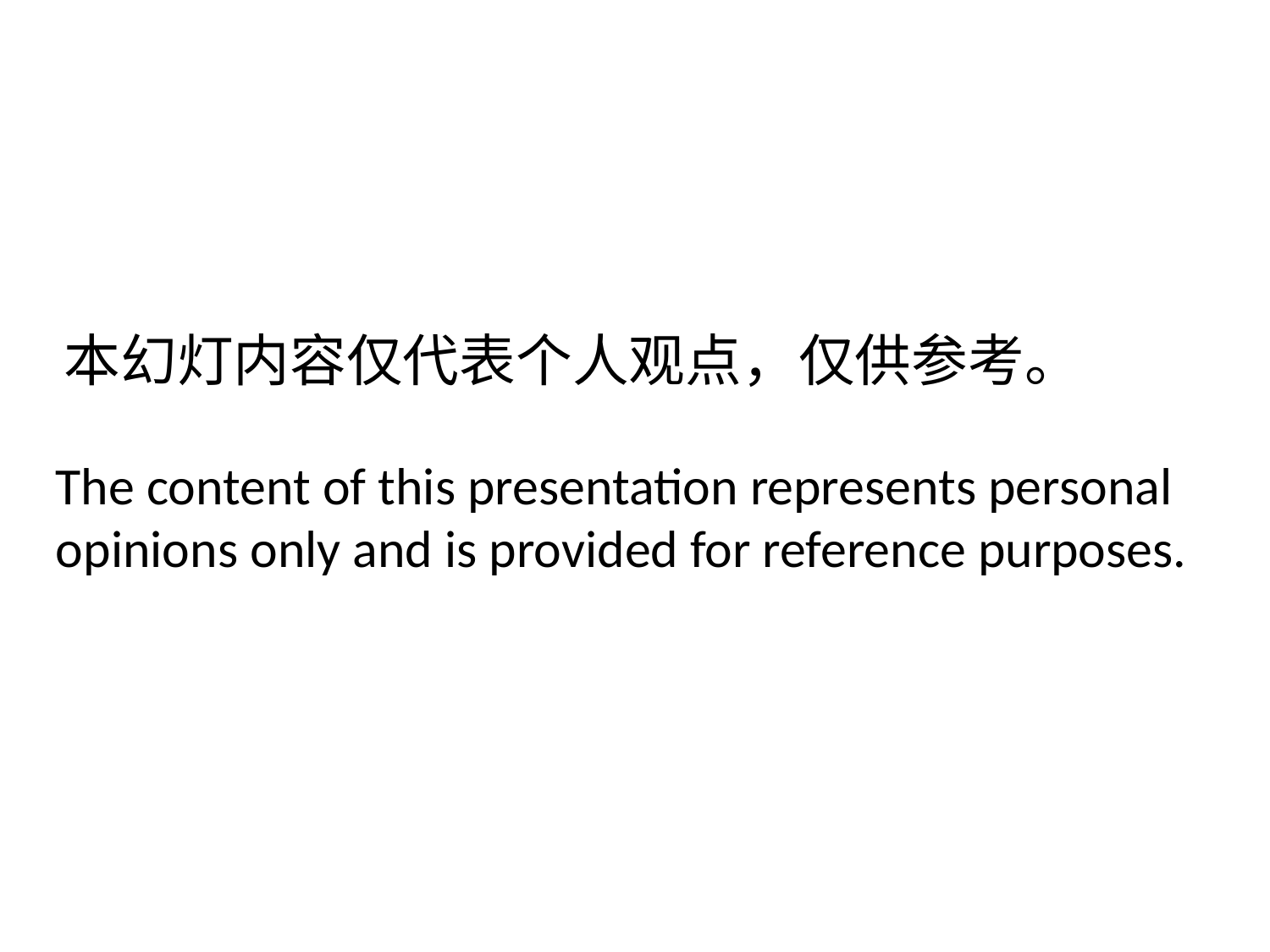

本幻灯内容仅代表个人观点，仅供参考。
The content of this presentation represents personal opinions only and is provided for reference purposes.